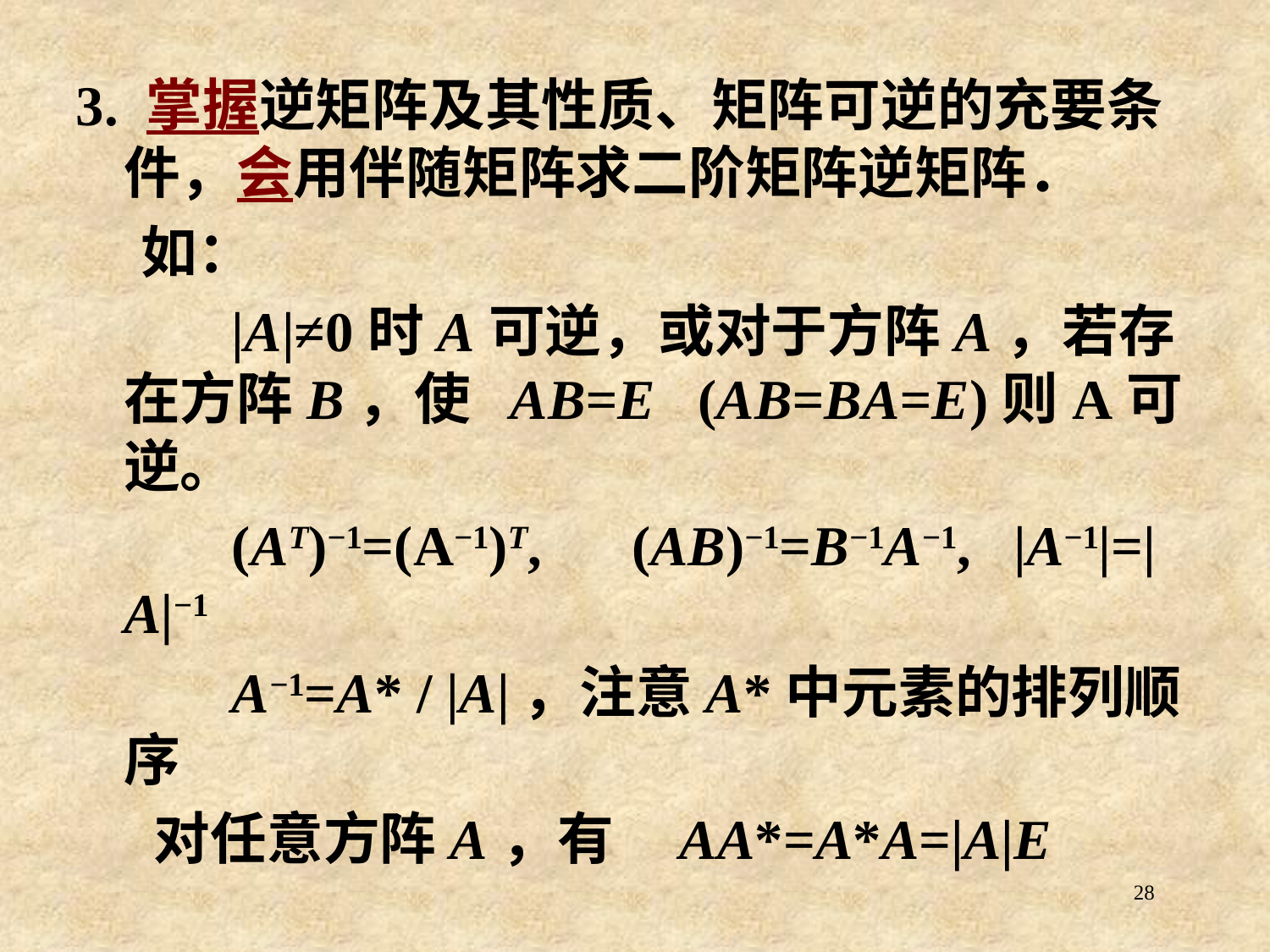

3. 掌握逆矩阵及其性质、矩阵可逆的充要条件，会用伴随矩阵求二阶矩阵逆矩阵．
    如：
           |A|≠0时A可逆，或对于方阵A，若存在方阵B，使  AB=E   (AB=BA=E)则A可逆。
           (AT)−1=(A−1)T,	(AB)−1=B−1A−1,   |A−1|=|A|−1
           A−1=A* / |A|，注意A*中元素的排列顺序
     对任意方阵A，有    AA*=A*A=|A|E